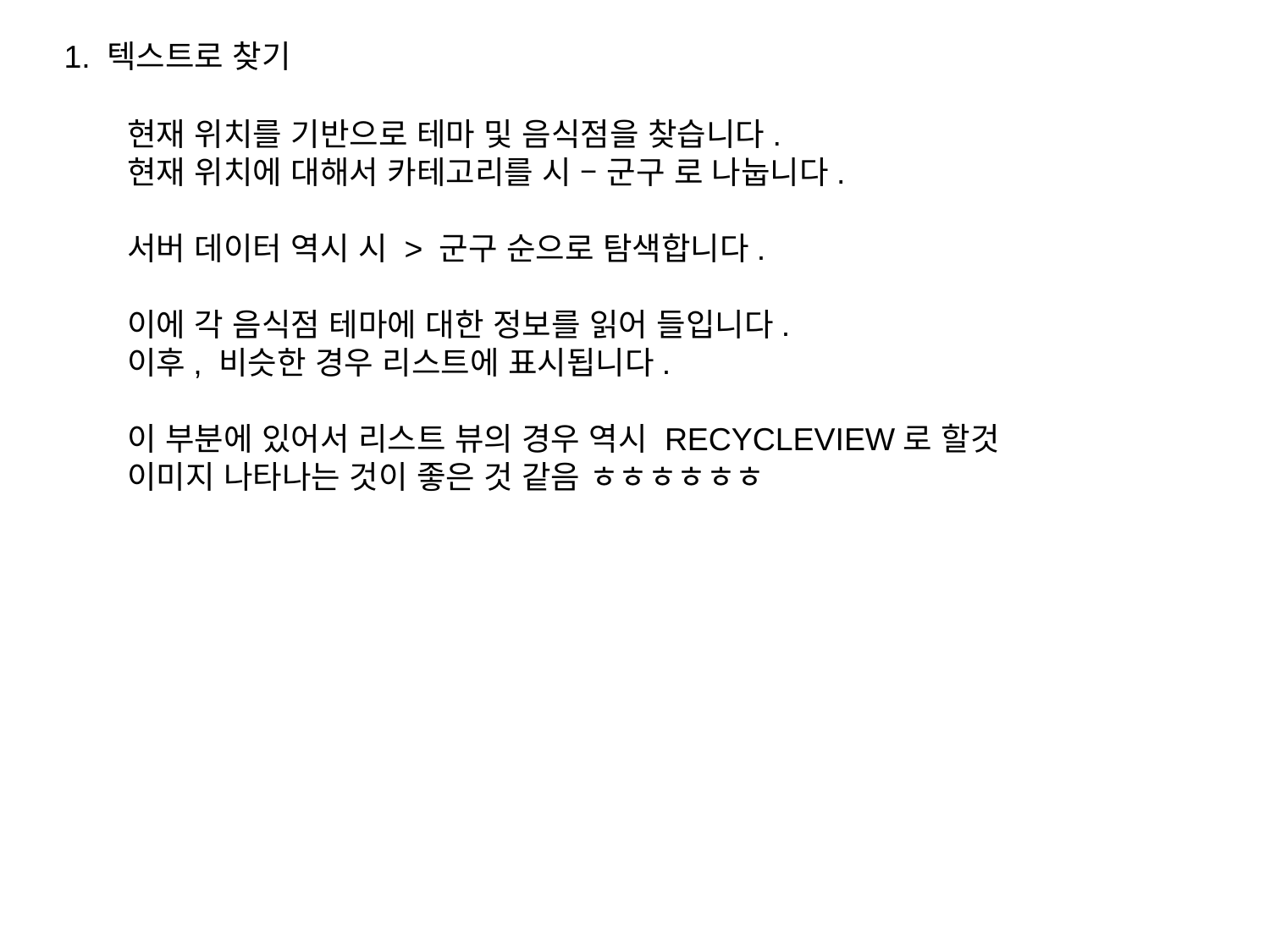

1. 텍스트로 찾기
현재 위치를 기반으로 테마 및 음식점을 찾습니다.
현재 위치에 대해서 카테고리를 시 – 군구 로 나눕니다.

서버 데이터 역시 시 > 군구 순으로 탐색합니다.

이에 각 음식점 테마에 대한 정보를 읽어 들입니다.
이후, 비슷한 경우 리스트에 표시됩니다.

이 부분에 있어서 리스트 뷰의 경우 역시 RECYCLEVIEW로 할것
이미지 나타나는 것이 좋은 것 같음 ㅎㅎㅎㅎㅎㅎ